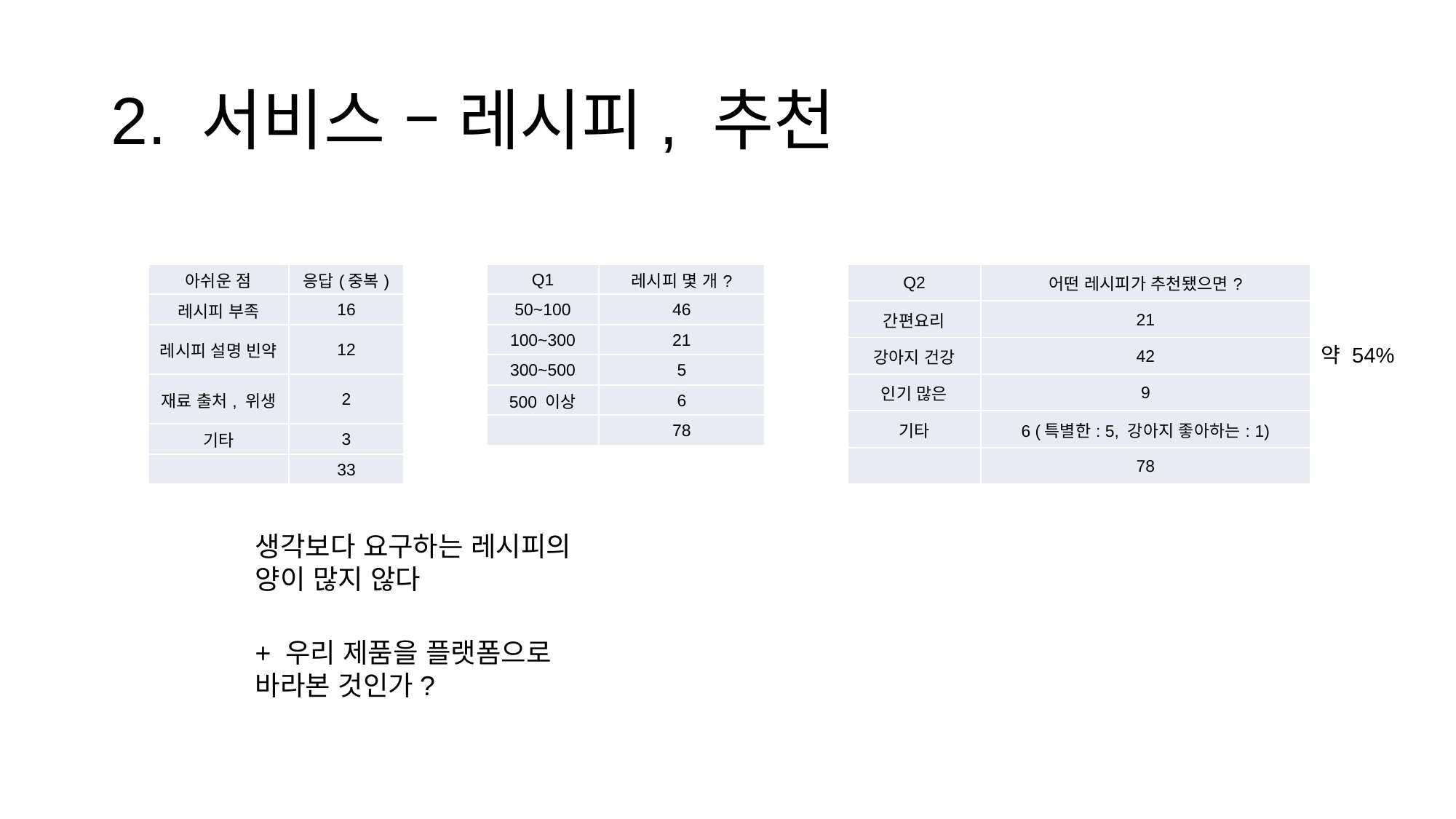

# 2. 서비스 – 레시피, 추천
| 아쉬운 점 | 응답(중복) |
| --- | --- |
| 레시피 부족 | 16 |
| 레시피 설명 빈약 | 12 |
| 재료 출처, 위생 | 2 |
| 기타 | 3 |
|  | 33 |
| Q1 | 레시피 몇 개? |
| --- | --- |
| 50~100 | 46 |
| 100~300 | 21 |
| 300~500 | 5 |
| 500 이상 | 6 |
|  | 78 |
| Q2 | 어떤 레시피가 추천됐으면? |
| --- | --- |
| 간편요리 | 21 |
| 강아지 건강 | 42 |
| 인기 많은 | 9 |
| 기타 | 6 (특별한: 5, 강아지 좋아하는: 1) |
|  | 78 |
약 54%
생각보다 요구하는 레시피의 양이 많지 않다
+ 우리 제품을 플랫폼으로 바라본 것인가?